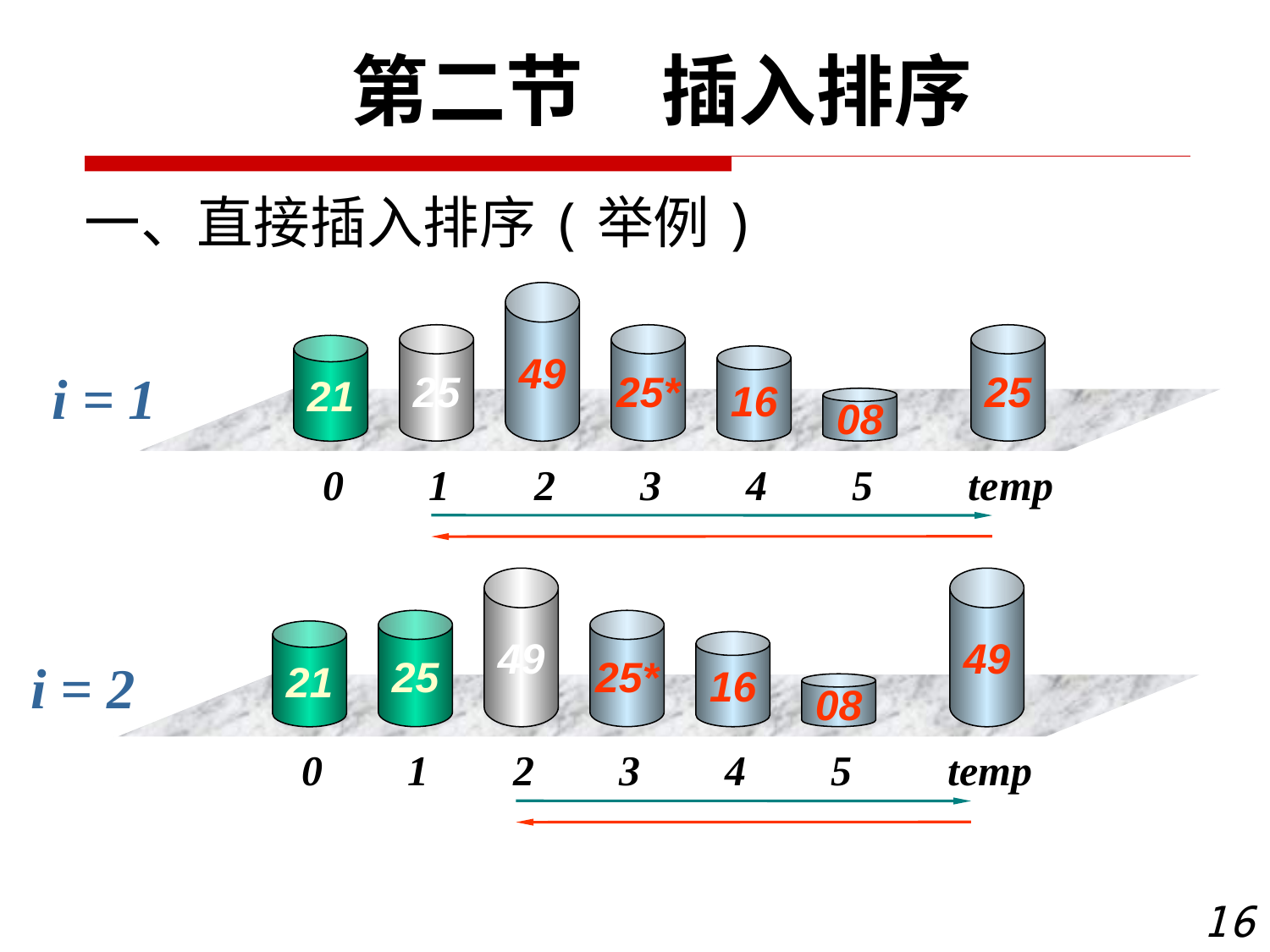

第二节　插入排序
一、直接插入排序(举例)
49
25
25*
25
21
16
i = 1

08
0        1        2        3        4        5         temp

49
49

25
25*
21
16
i = 2

08
0        1        2        3        4        5         temp

16